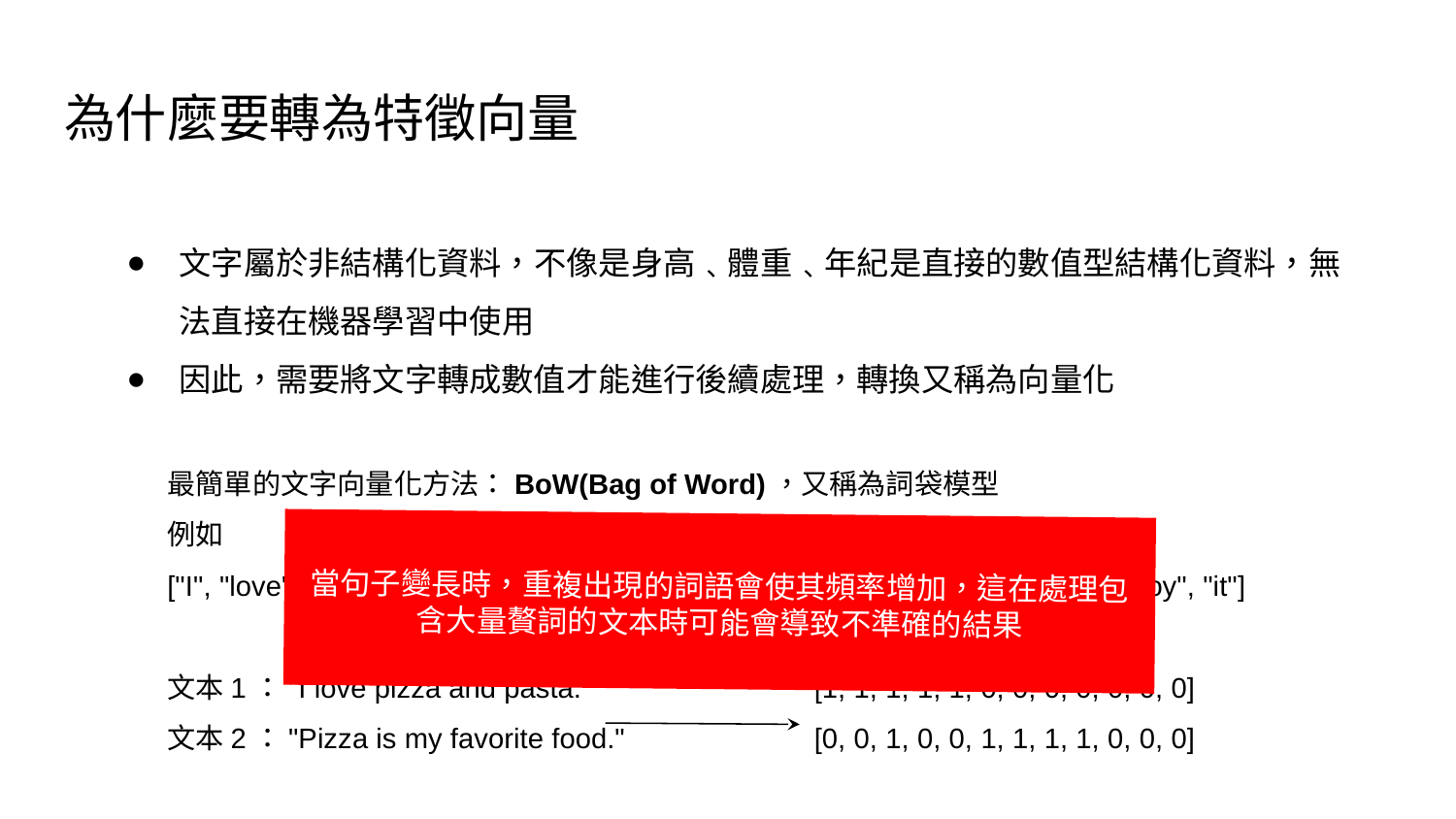

# 為什麼要轉為特徵向量
文字屬於非結構化資料，不像是身高﹑體重﹑年紀是直接的數值型結構化資料，無法直接在機器學習中使用
因此，需要將文字轉成數值才能進行後續處理，轉換又稱為向量化
最簡單的文字向量化方法：BoW(Bag of Word)，又稱為詞袋模型
例如
["I", "love", "pizza", "and", "pasta", "is", "my", "favorite", "food", "delicious", "enjoy", "it"]

文本1："I love pizza and pasta."
文本2："Pizza is my favorite food."

當句子變長時，重複出現的詞語會使其頻率增加，這在處理包含大量贅詞的文本時可能會導致不準確的結果
[1, 1, 1, 1, 1, 0, 0, 0, 0, 0, 0, 0]
[0, 0, 1, 0, 0, 1, 1, 1, 1, 0, 0, 0]